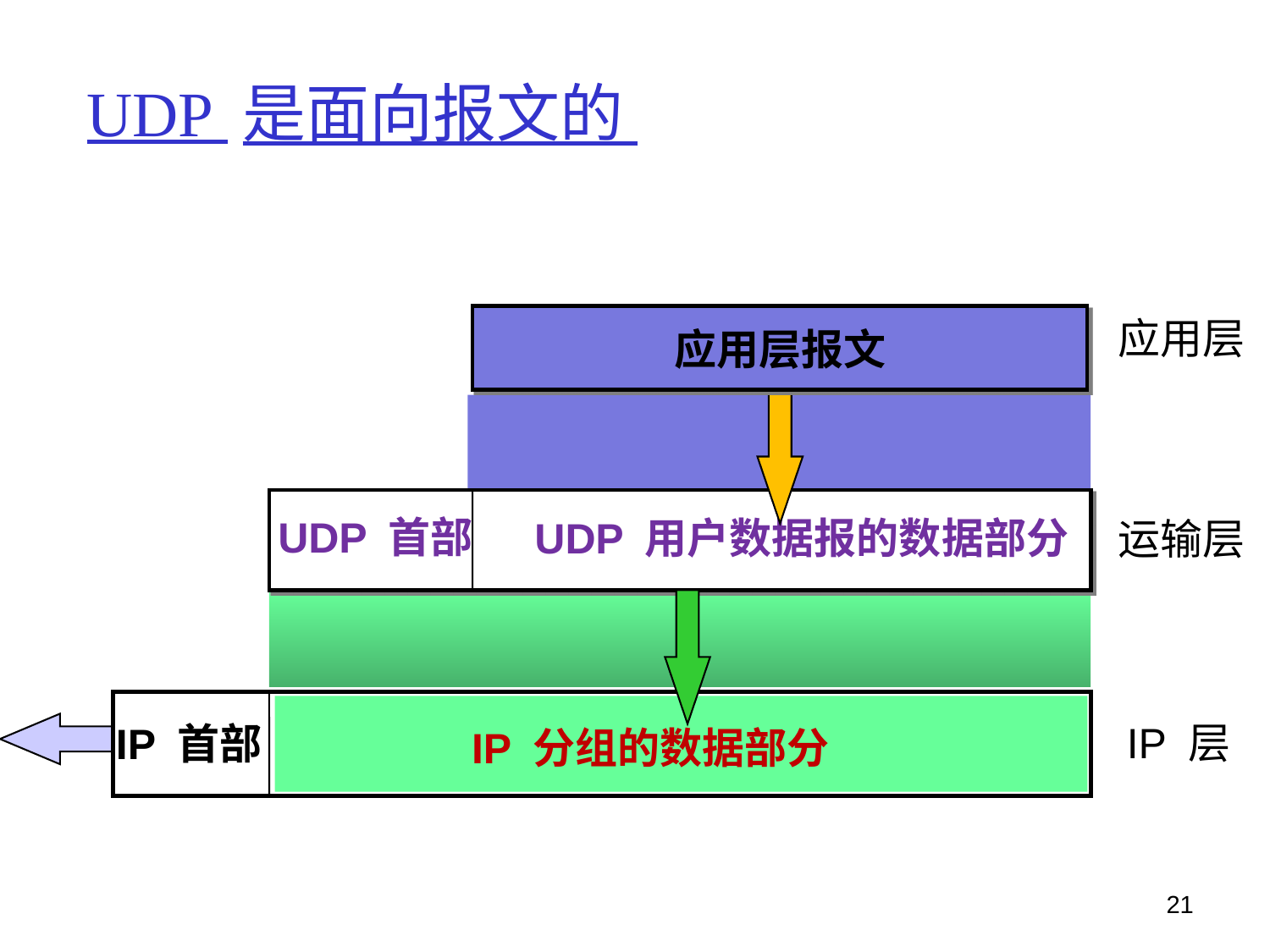

# UDP 是面向报文的
应用层报文
应用层

UDP 首部
UDP 用户数据报的数据部分
运输层

IP 层
IP 首部

IP 分组的数据部分
21